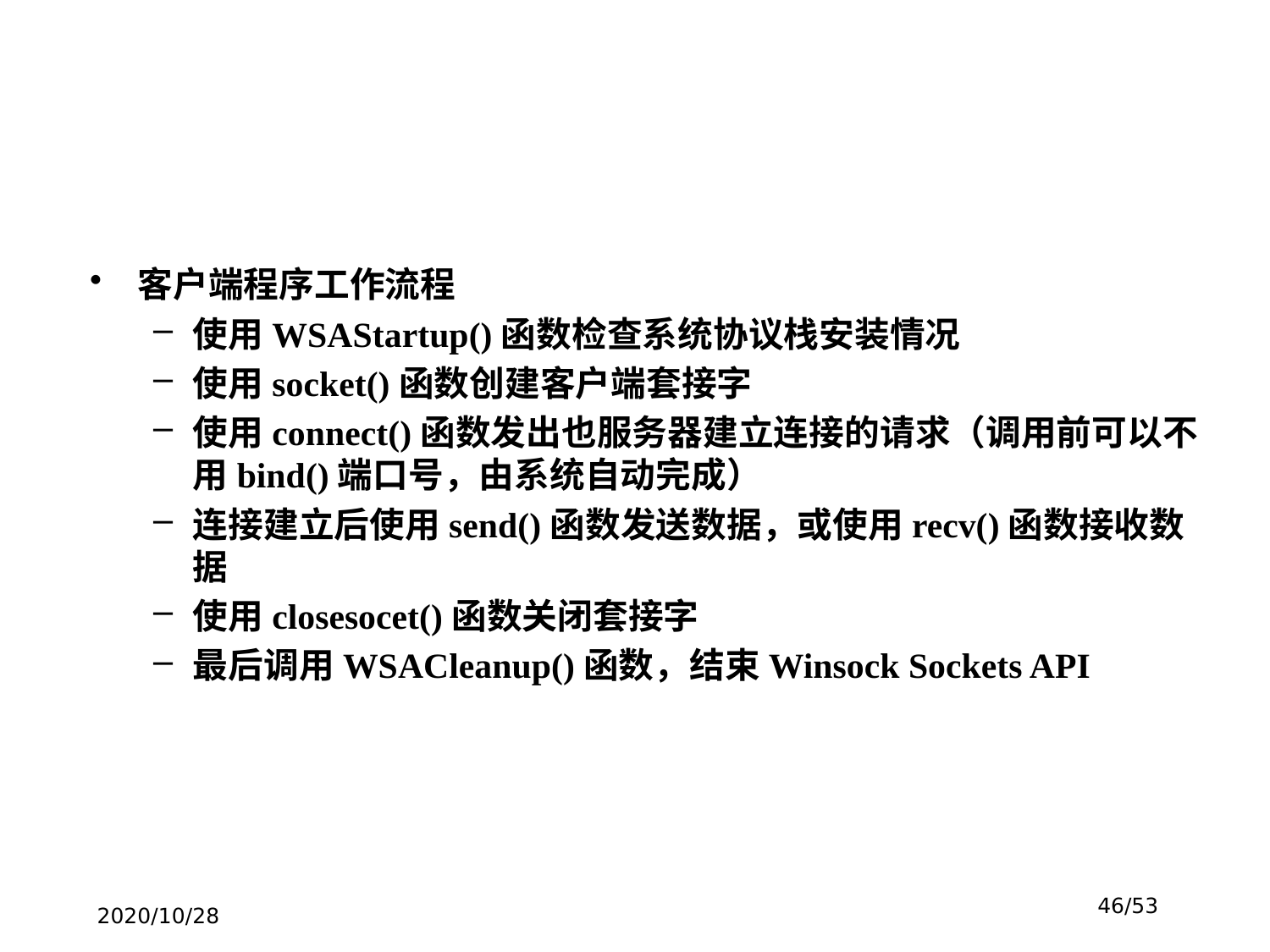

客户端程序工作流程
使用WSAStartup()函数检查系统协议栈安装情况
使用socket()函数创建客户端套接字
使用connect()函数发出也服务器建立连接的请求（调用前可以不用bind()端口号，由系统自动完成）
连接建立后使用send()函数发送数据，或使用recv()函数接收数据
使用closesocet()函数关闭套接字
最后调用WSACleanup()函数，结束Winsock Sockets API
46/53
2020/10/28